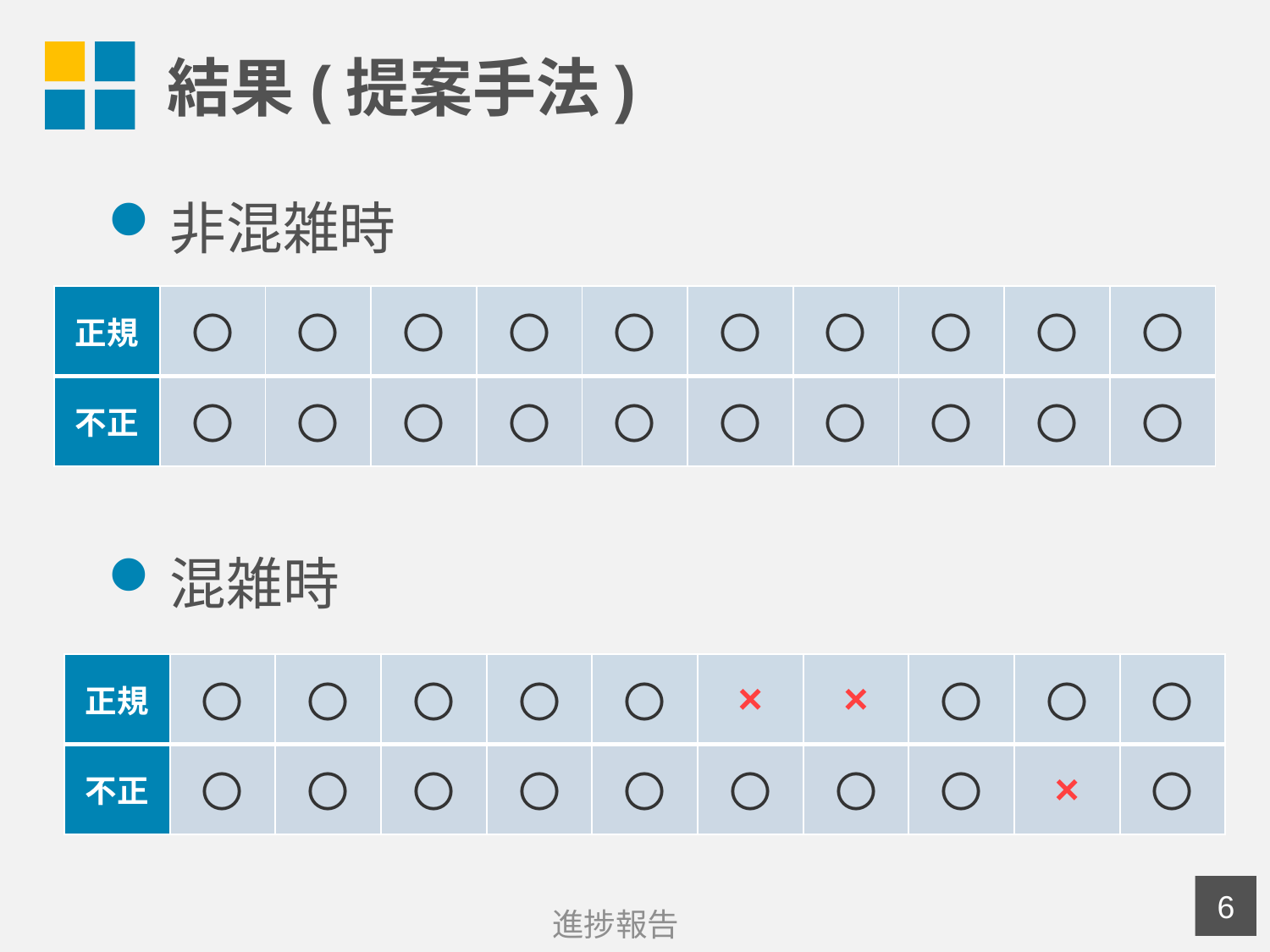

# 結果(提案手法)
非混雑時

混雑時
| 正規 | 〇 | 〇 | 〇 | 〇 | 〇 | 〇 | 〇 | 〇 | 〇 | 〇 |
| --- | --- | --- | --- | --- | --- | --- | --- | --- | --- | --- |
| 不正 | 〇 | 〇 | 〇 | 〇 | 〇 | 〇 | 〇 | 〇 | 〇 | 〇 |
| 正規 | 〇 | 〇 | 〇 | 〇 | 〇 | × | × | 〇 | 〇 | 〇 |
| --- | --- | --- | --- | --- | --- | --- | --- | --- | --- | --- |
| 不正 | 〇 | 〇 | 〇 | 〇 | 〇 | 〇 | 〇 | 〇 | × | 〇 |
6
進捗報告